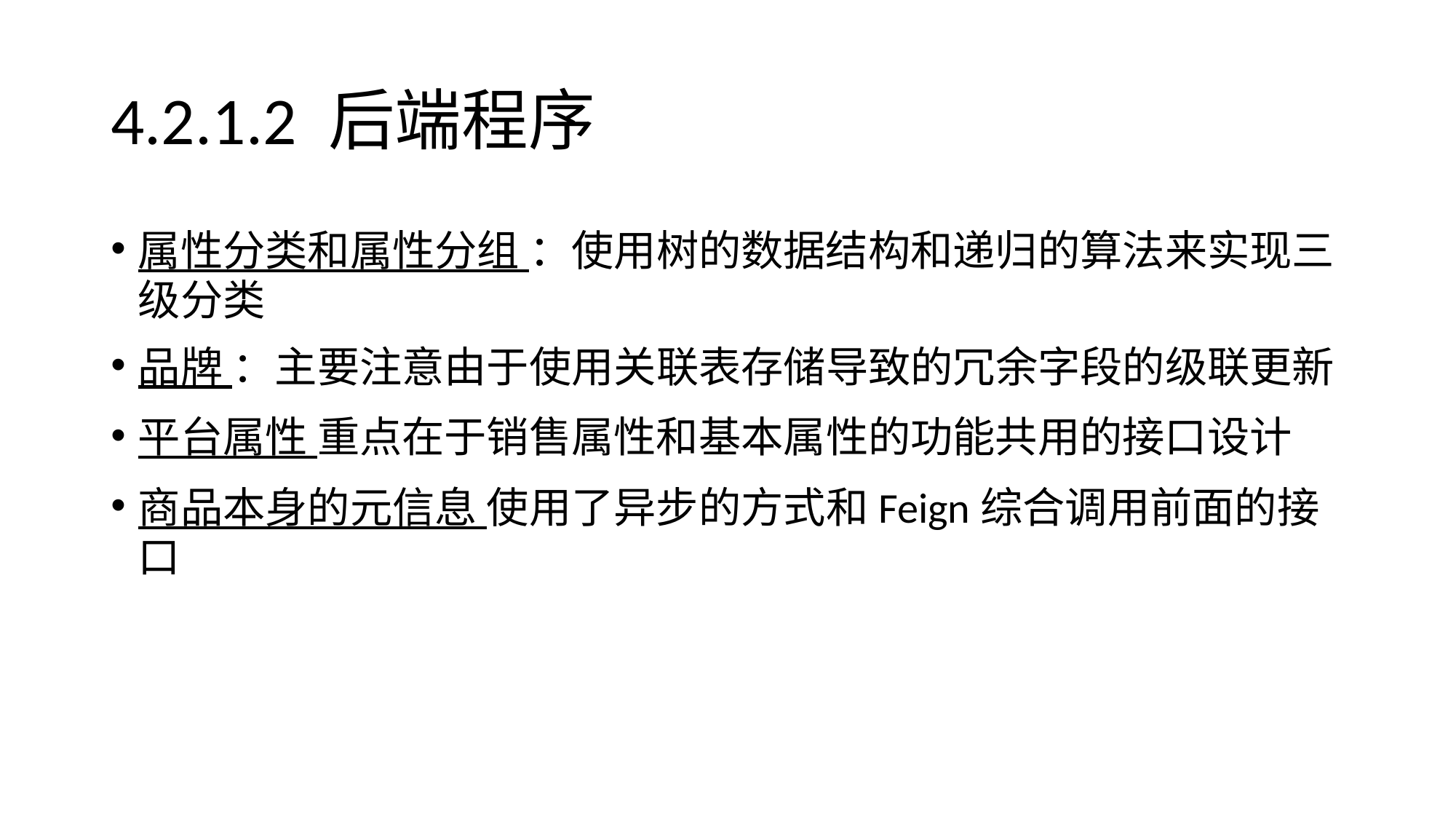

# 4.2.1.2 后端程序
属性分类和属性分组 ：使用树的数据结构和递归的算法来实现三级分类
品牌 ：主要注意由于使用关联表存储导致的冗余字段的级联更新
平台属性 重点在于销售属性和基本属性的功能共用的接口设计
商品本身的元信息 使用了异步的方式和Feign综合调用前面的接口